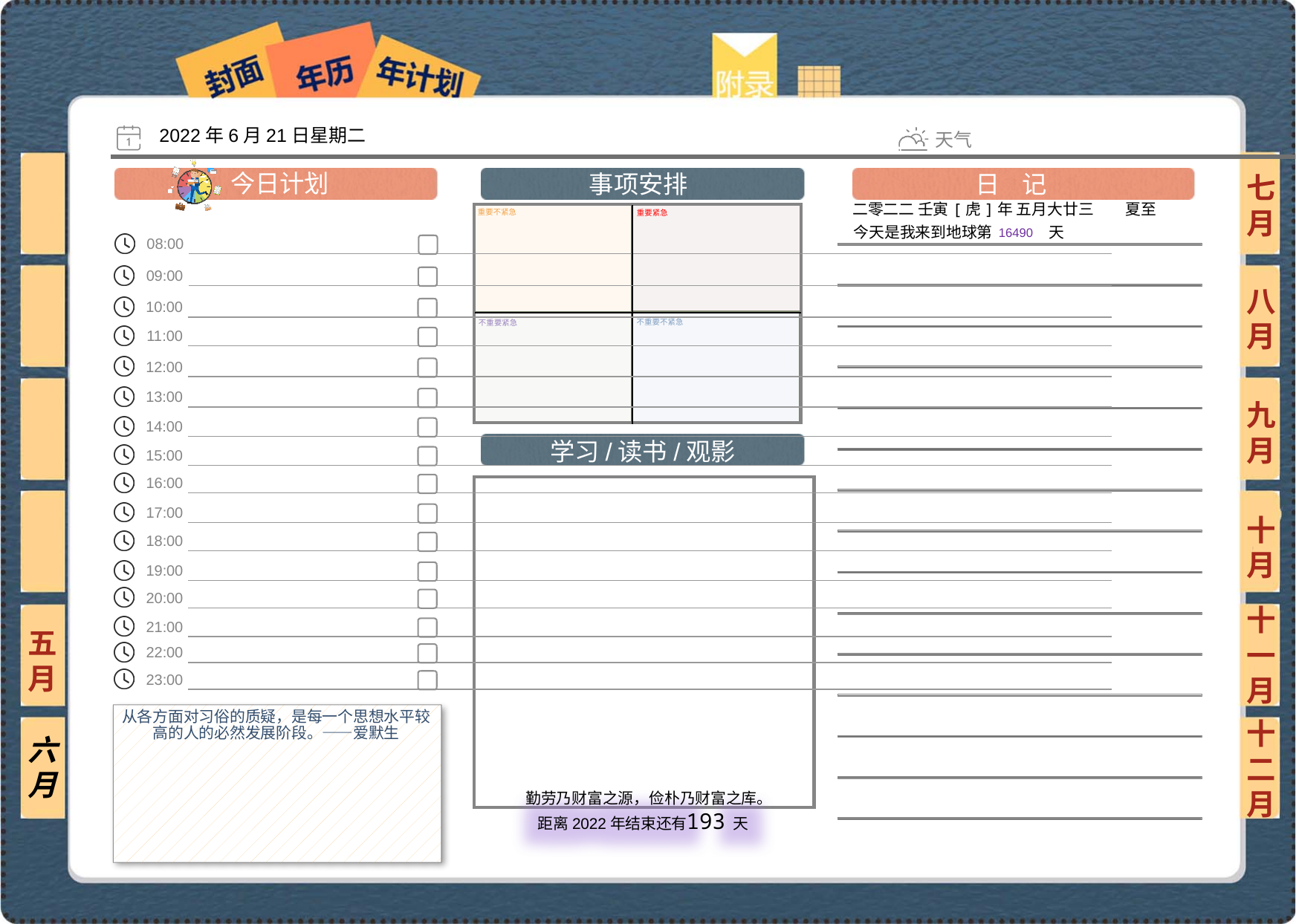

2022年6月21日星期二
七月
二零二二 壬寅[虎]年 五月大廿三         夏至
16490
八月
九月
十月
十一月
五月
从各方面对习俗的质疑，是每一个思想水平较高的人的必然发展阶段。——爱默生

六月
十二月
193
 勤劳乃财富之源，俭朴乃财富之库。